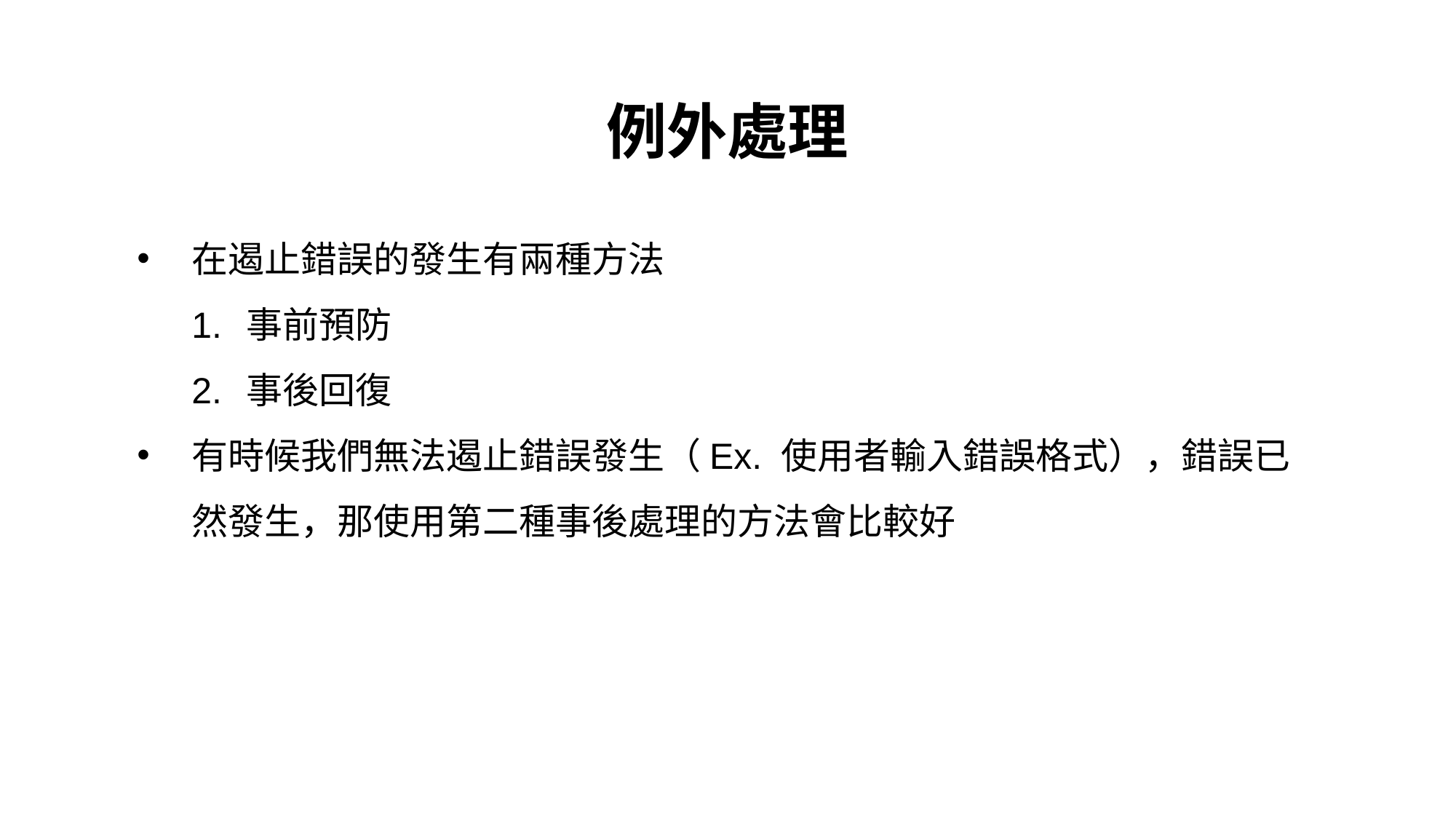

例外處理
在遏止錯誤的發生有兩種方法
事前預防
事後回復
有時候我們無法遏止錯誤發生（Ex. 使用者輸入錯誤格式），錯誤已然發生，那使用第二種事後處理的方法會比較好